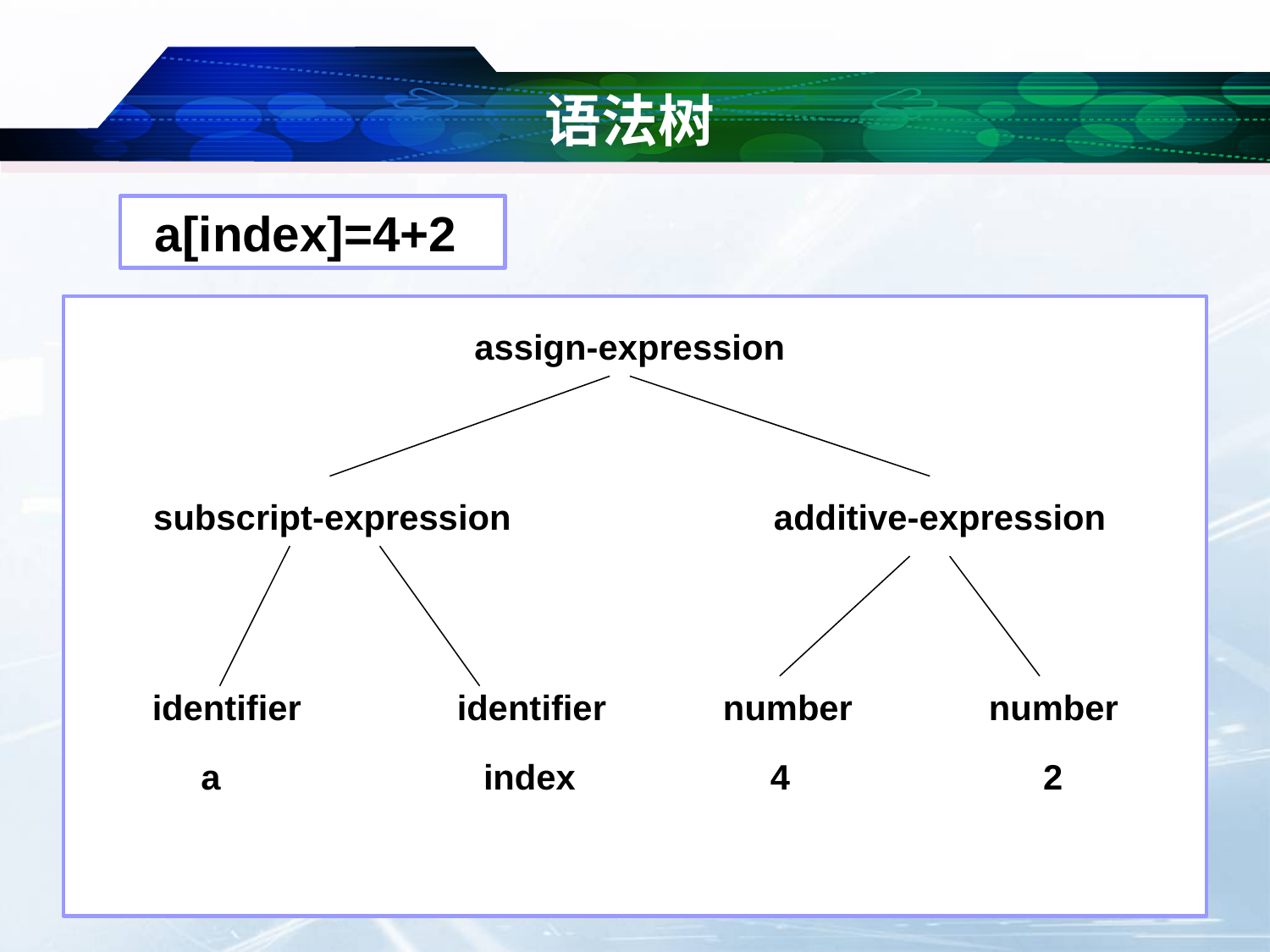

# 语法树
a[index]=4+2

assign-expression

subscript-expression                           additive-expression

identifier                identifier            number              number
     a                           index                    4                          2